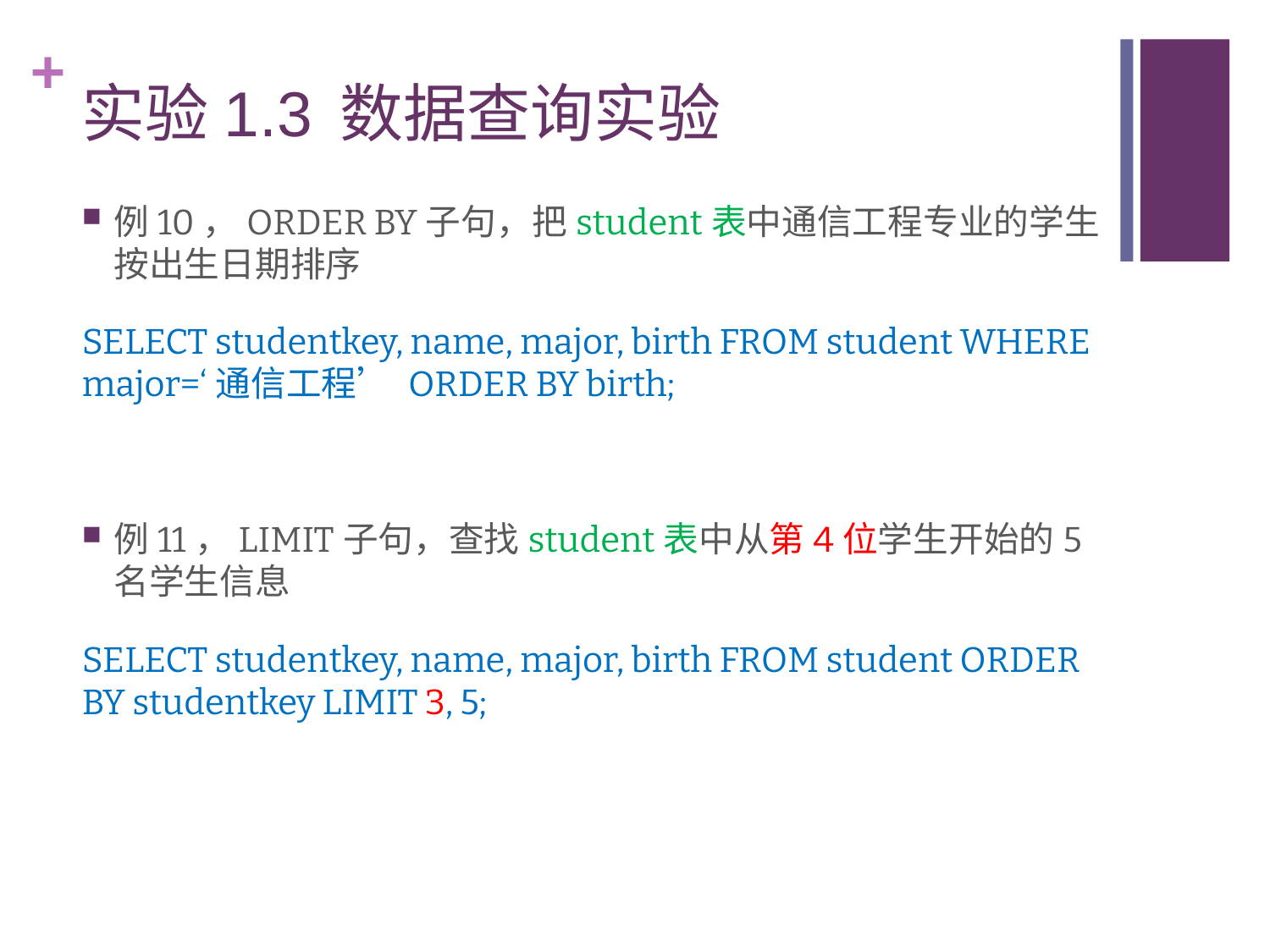

# 实验1.3 数据查询实验
例10，ORDER BY子句，把student表中通信工程专业的学生按出生日期排序
SELECT studentkey, name, major, birth FROM student WHERE major=‘通信工程’ ORDER BY birth;

例11，LIMIT子句，查找student表中从第4位学生开始的5名学生信息
SELECT studentkey, name, major, birth FROM student ORDER BY studentkey LIMIT 3, 5;